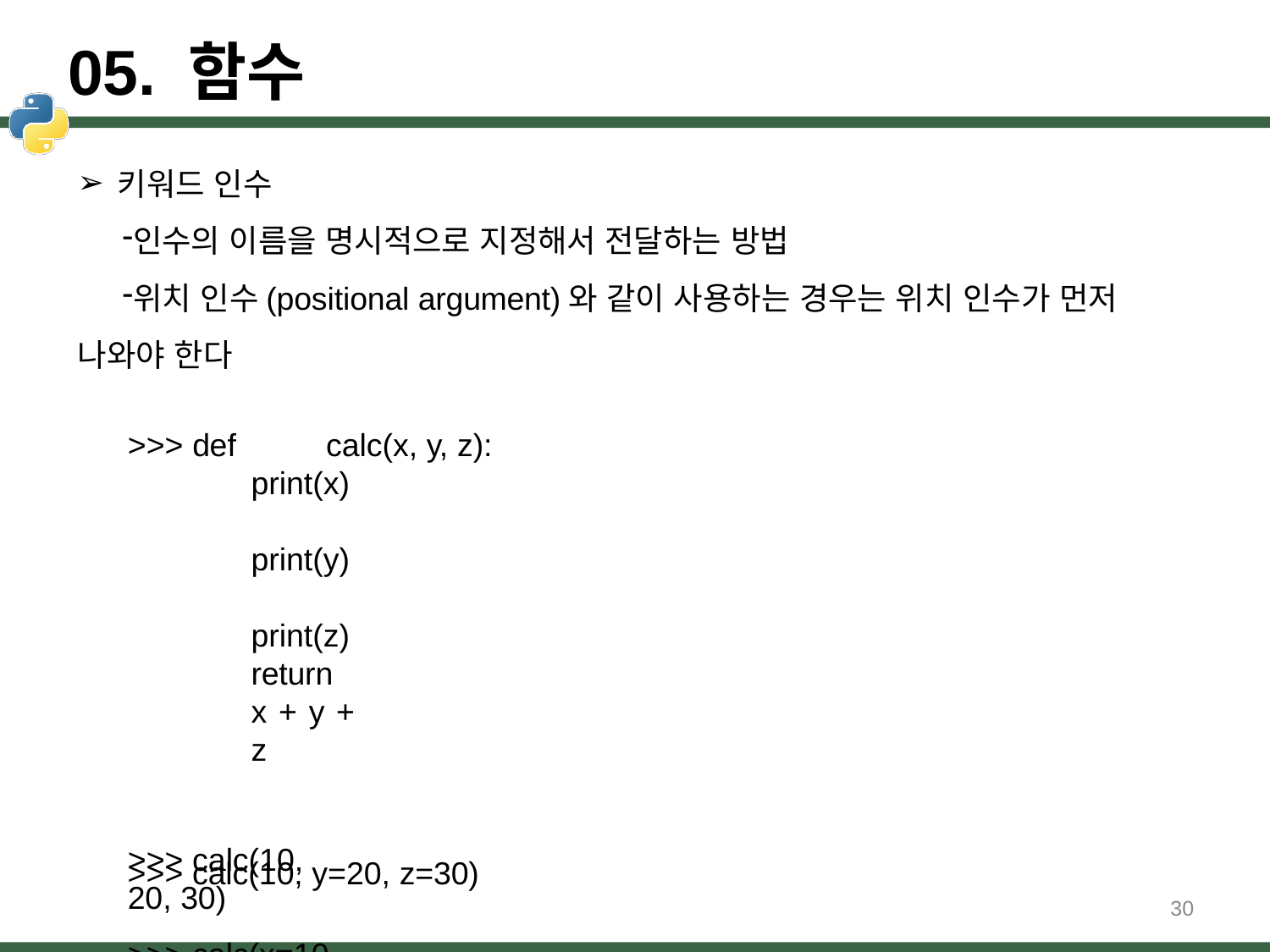

# 05. 함수

키워드 인수
인수의 이름을 명시적으로 지정해서 전달하는 방법
위치 인수(positional argument)와 같이 사용하는 경우는 위치 인수가 먼저  나와야 한다

>>> def	calc(x, y, z):
print(x)  print(y)  print(z)
return x + y + z

>>> calc(10, 20, 30)
>>> calc(x=10, y=20, z=30)
>>> calc(y=20, x=10, z=30)
>>> calc(10, y=20, z=30)
30